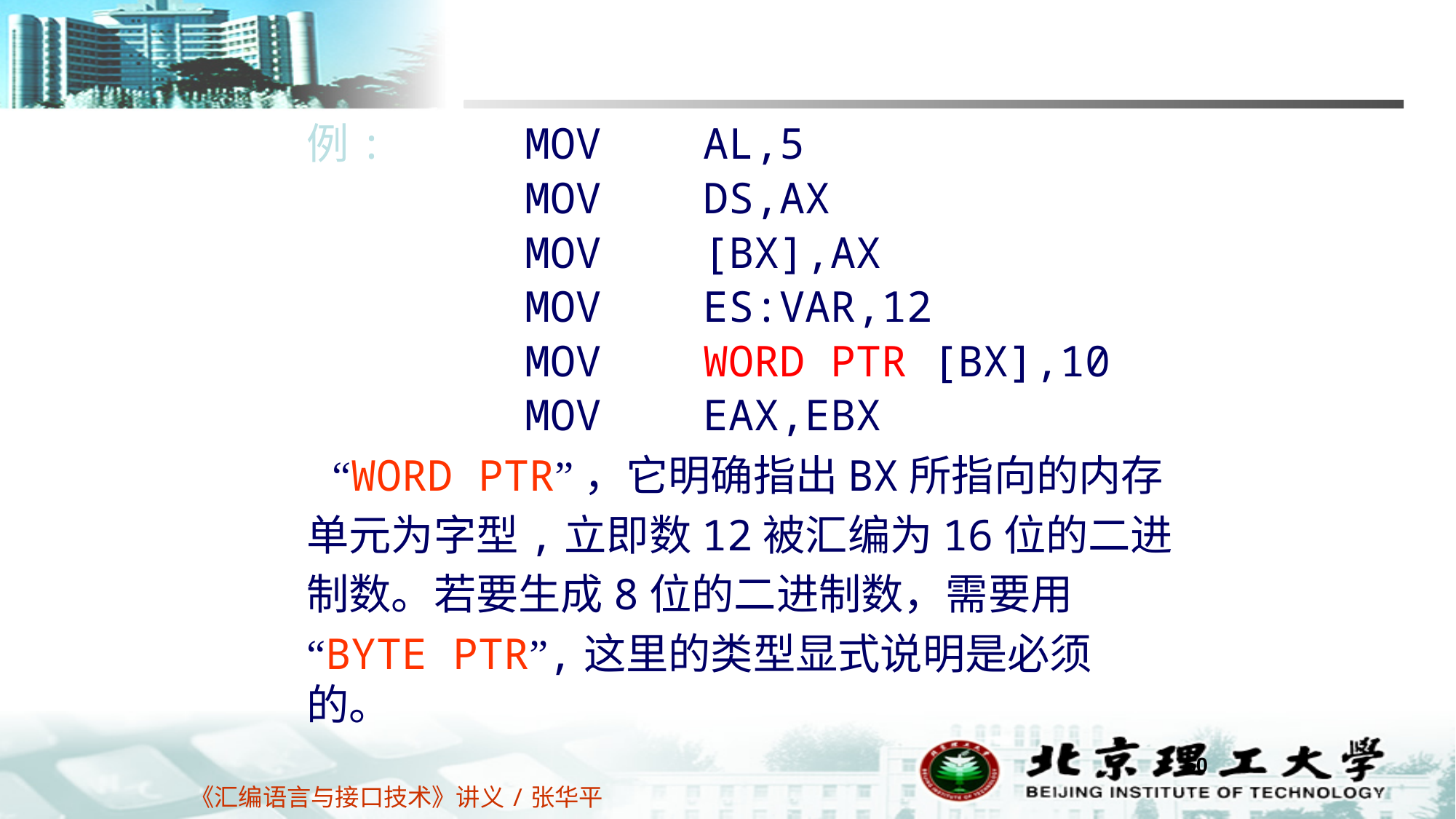

例:    	MOV    AL,5
			MOV    DS,AX
			MOV    [BX],AX
			MOV    ES:VAR,12
			MOV    WORD PTR [BX],10
			MOV    EAX,EBX
	 “WORD PTR”，它明确指出BX所指向的内存
	单元为字型,立即数12被汇编为16位的二进
	制数。若要生成8位的二进制数，需要用
	“BYTE PTR”,这里的类型显式说明是必须的。
50